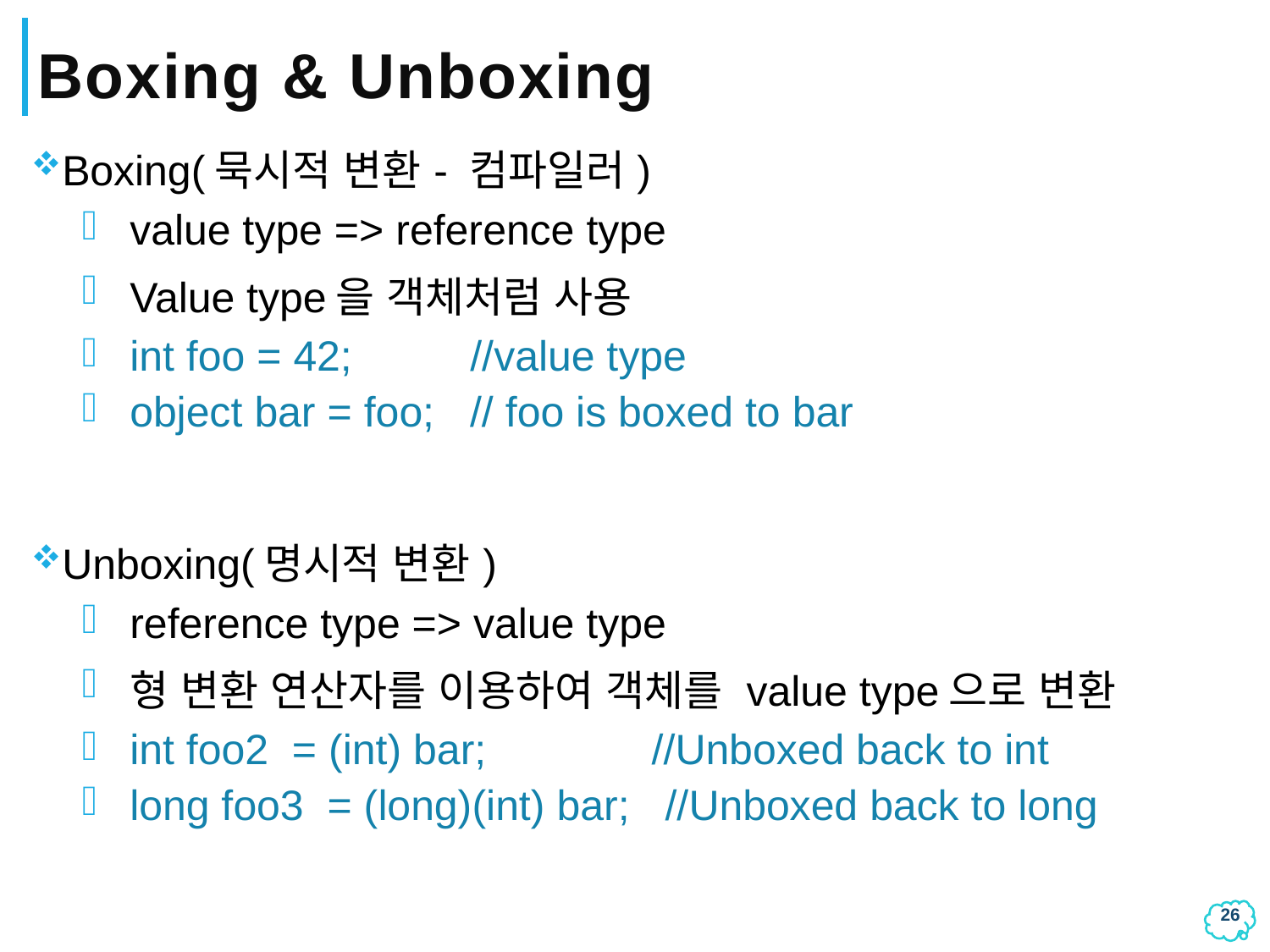

# Boxing & Unboxing
Boxing(묵시적 변환- 컴파일러)
value type => reference type
Value type을 객체처럼 사용
int foo = 42;          //value type
object bar = foo;   // foo is boxed to bar

Unboxing(명시적 변환)
reference type => value type
형 변환 연산자를 이용하여 객체를 value type으로 변환
int foo2  = (int) bar;              //Unboxed back to int
long foo3  = (long)(int) bar;   //Unboxed back to long
26